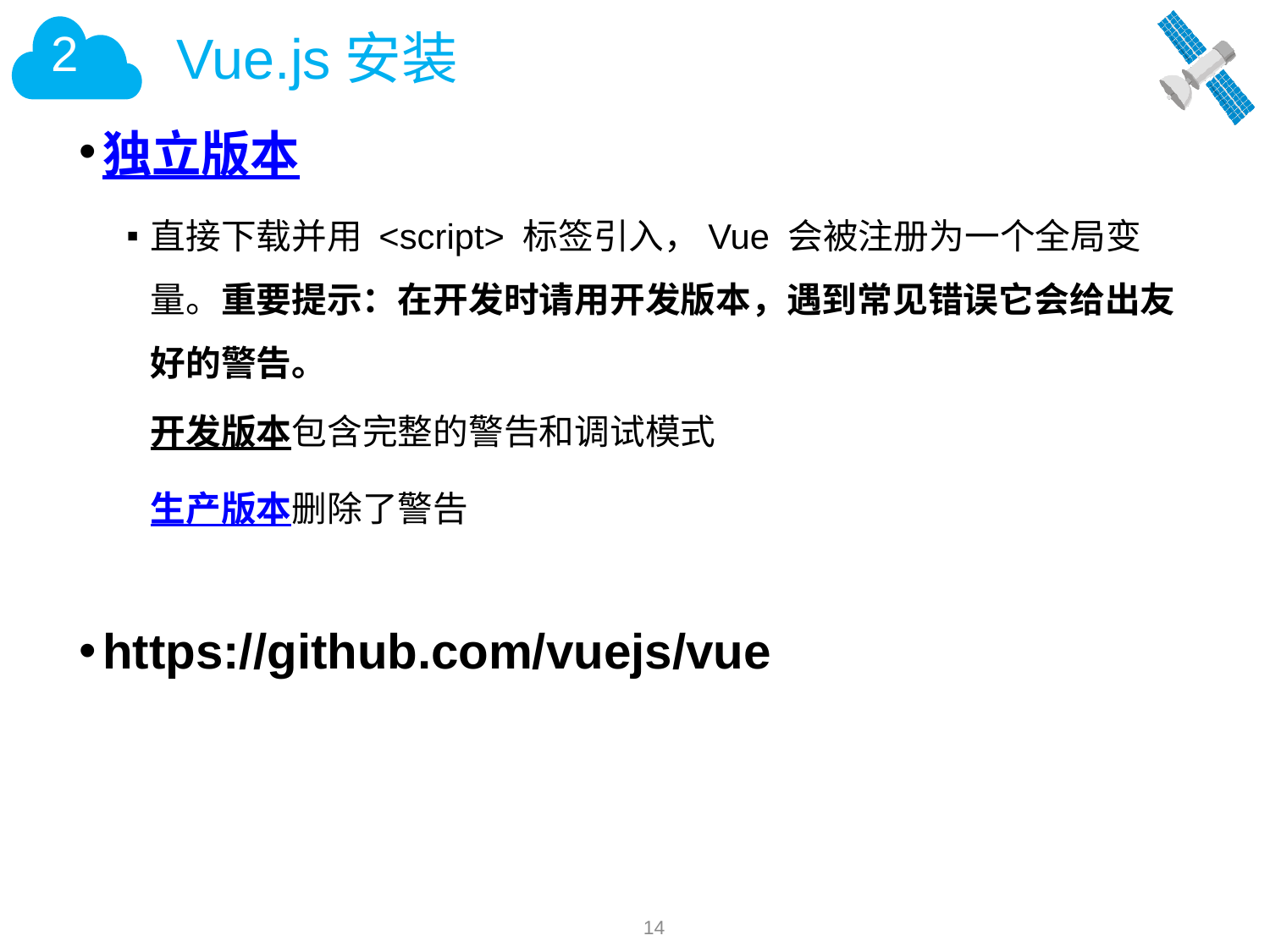

# Vue.js安装
独立版本
直接下载并用 <script> 标签引入，Vue 会被注册为一个全局变量。重要提示：在开发时请用开发版本，遇到常见错误它会给出友好的警告。
开发版本包含完整的警告和调试模式
生产版本删除了警告
https://github.com/vuejs/vue
14